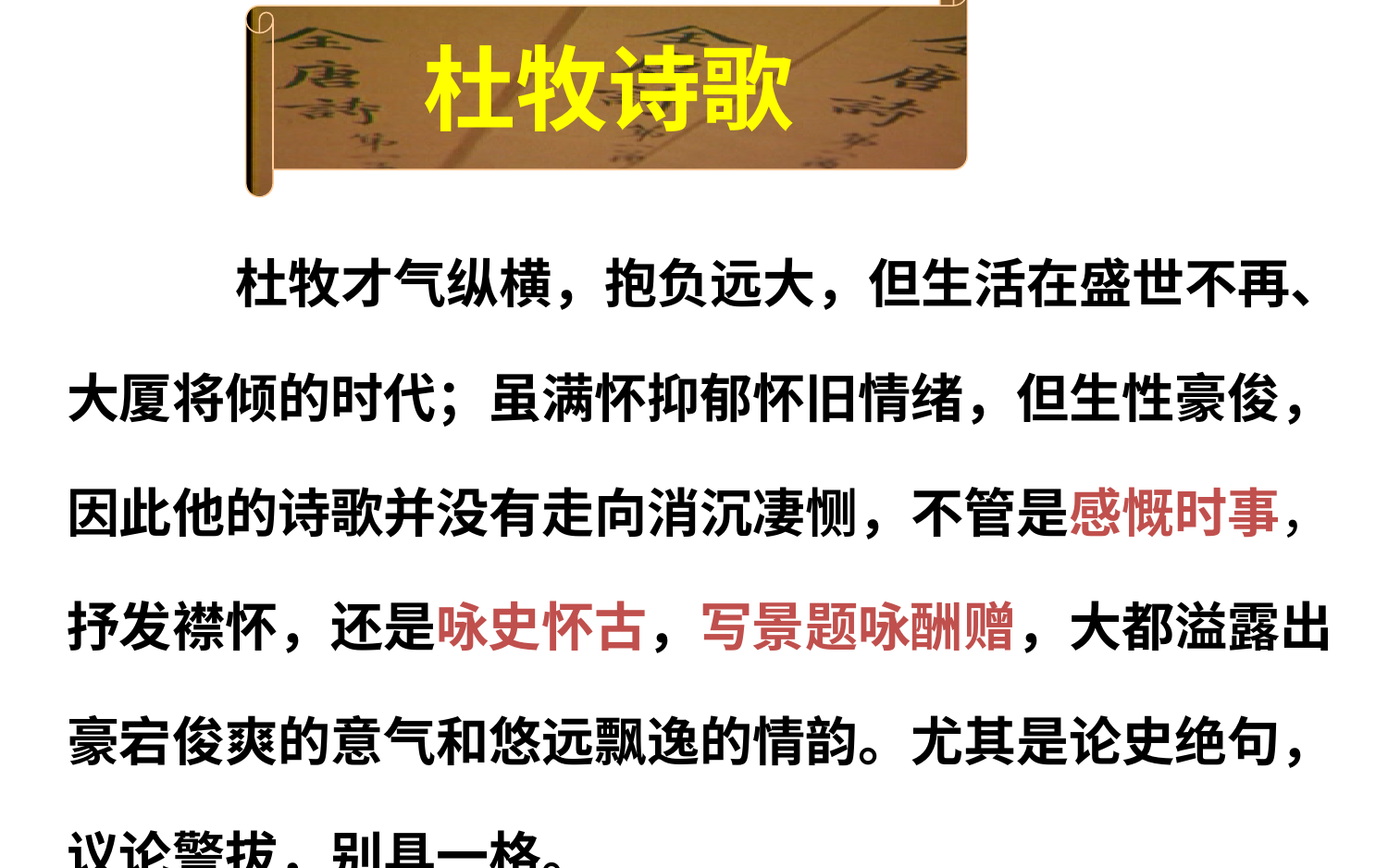

杜牧诗歌

                 杜牧才气纵横，抱负远大，但生活在盛世不再、大厦将倾的时代；虽满怀抑郁怀旧情绪，但生性豪俊，因此他的诗歌并没有走向消沉凄恻，不管是感慨时事，抒发襟怀，还是咏史怀古，写景题咏酬赠，大都溢露出豪宕俊爽的意气和悠远飘逸的情韵。尤其是论史绝句，议论警拔，别具一格。